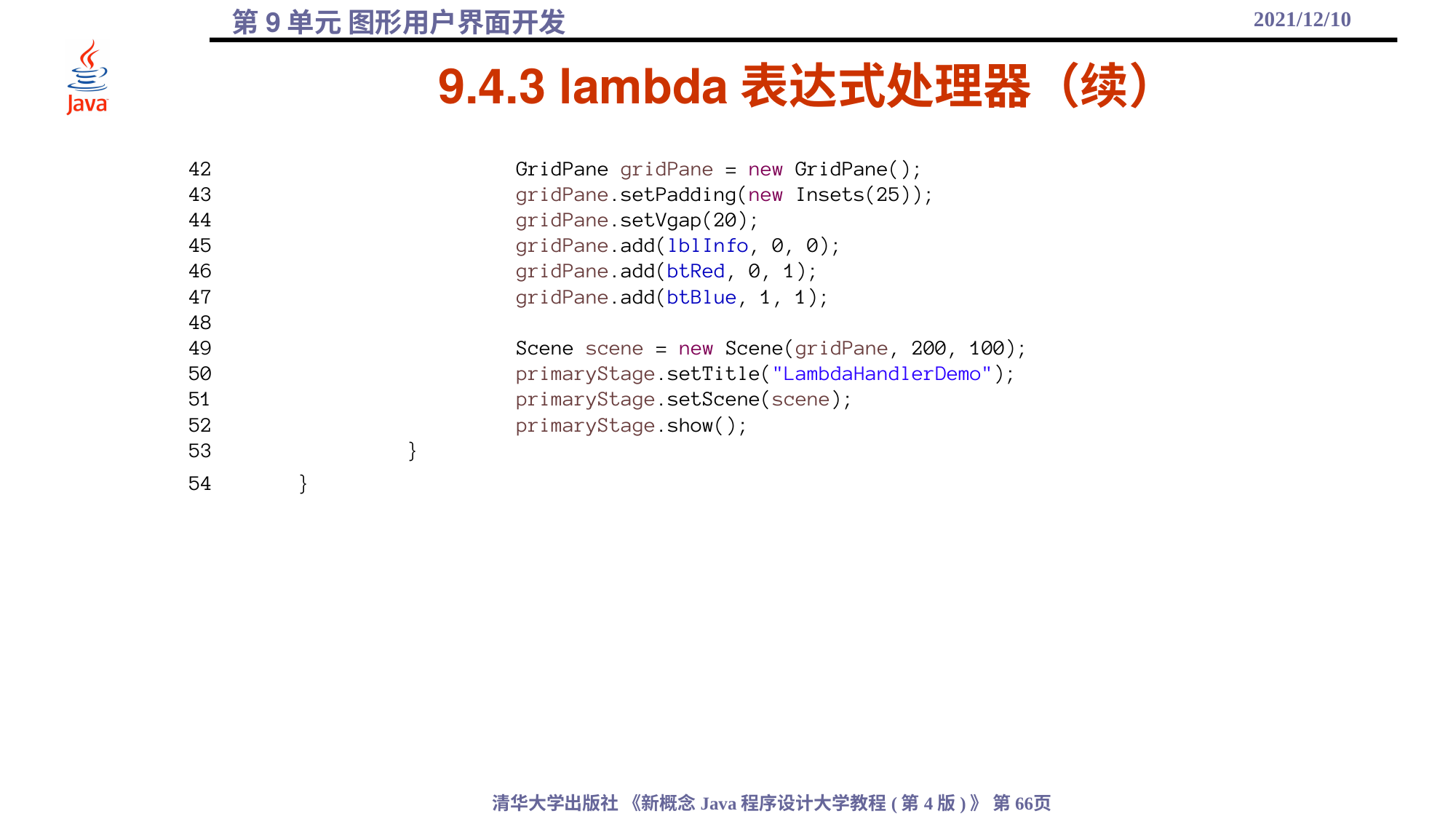

2021/12/10
# 9.4.3 lambda表达式处理器（续）

42			GridPane gridPane = new GridPane();
43			gridPane.setPadding(new Insets(25));
44			gridPane.setVgap(20);
45			gridPane.add(lblInfo, 0, 0);
46			gridPane.add(btRed, 0, 1);
47			gridPane.add(btBlue, 1, 1);
48
49			Scene scene = new Scene(gridPane, 200, 100);
50			primaryStage.setTitle("LambdaHandlerDemo");
51			primaryStage.setScene(scene);
52			primaryStage.show();
53		}
54	}